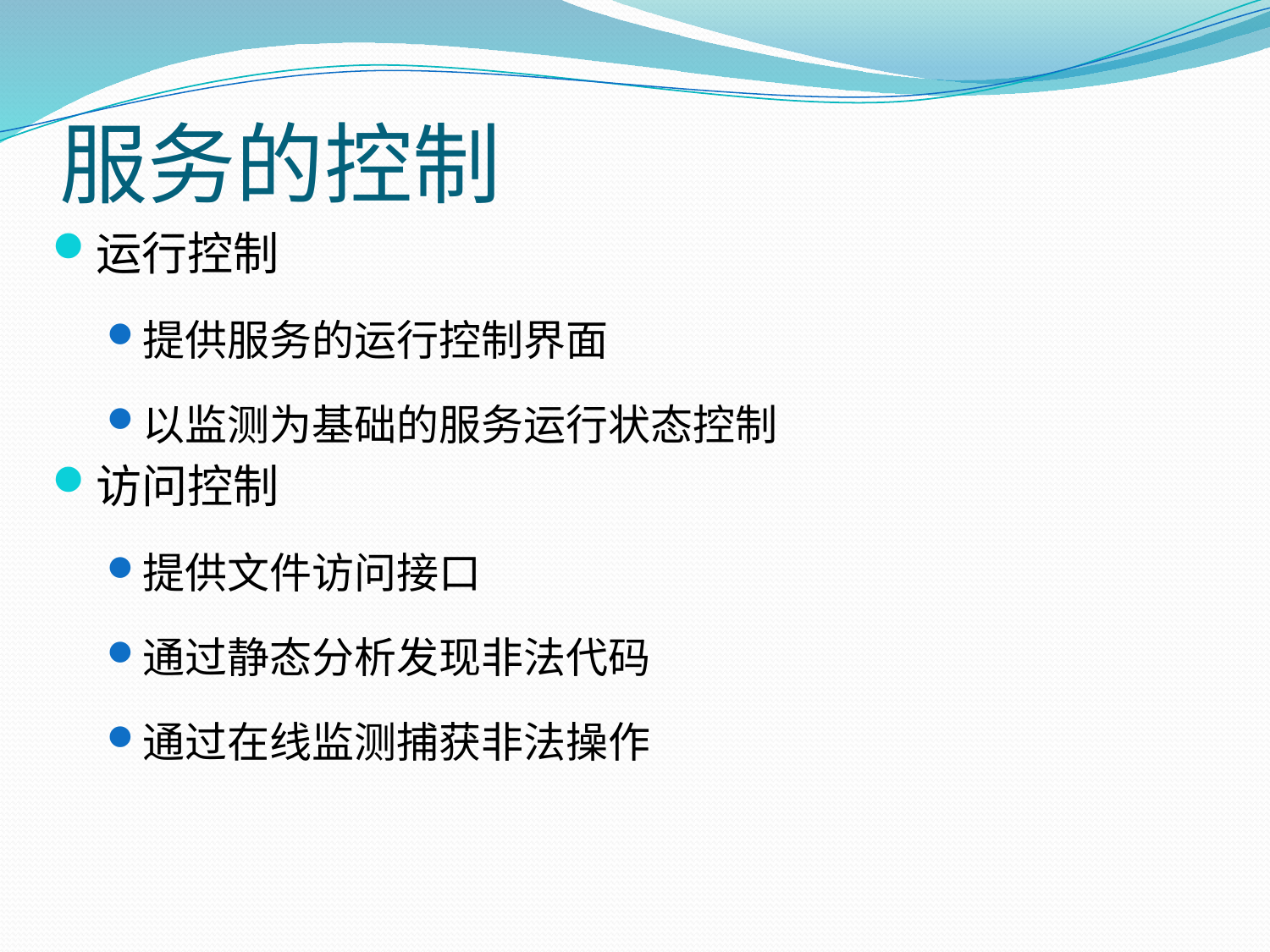

# 服务的控制
运行控制
提供服务的运行控制界面
以监测为基础的服务运行状态控制
访问控制
提供文件访问接口
通过静态分析发现非法代码
通过在线监测捕获非法操作